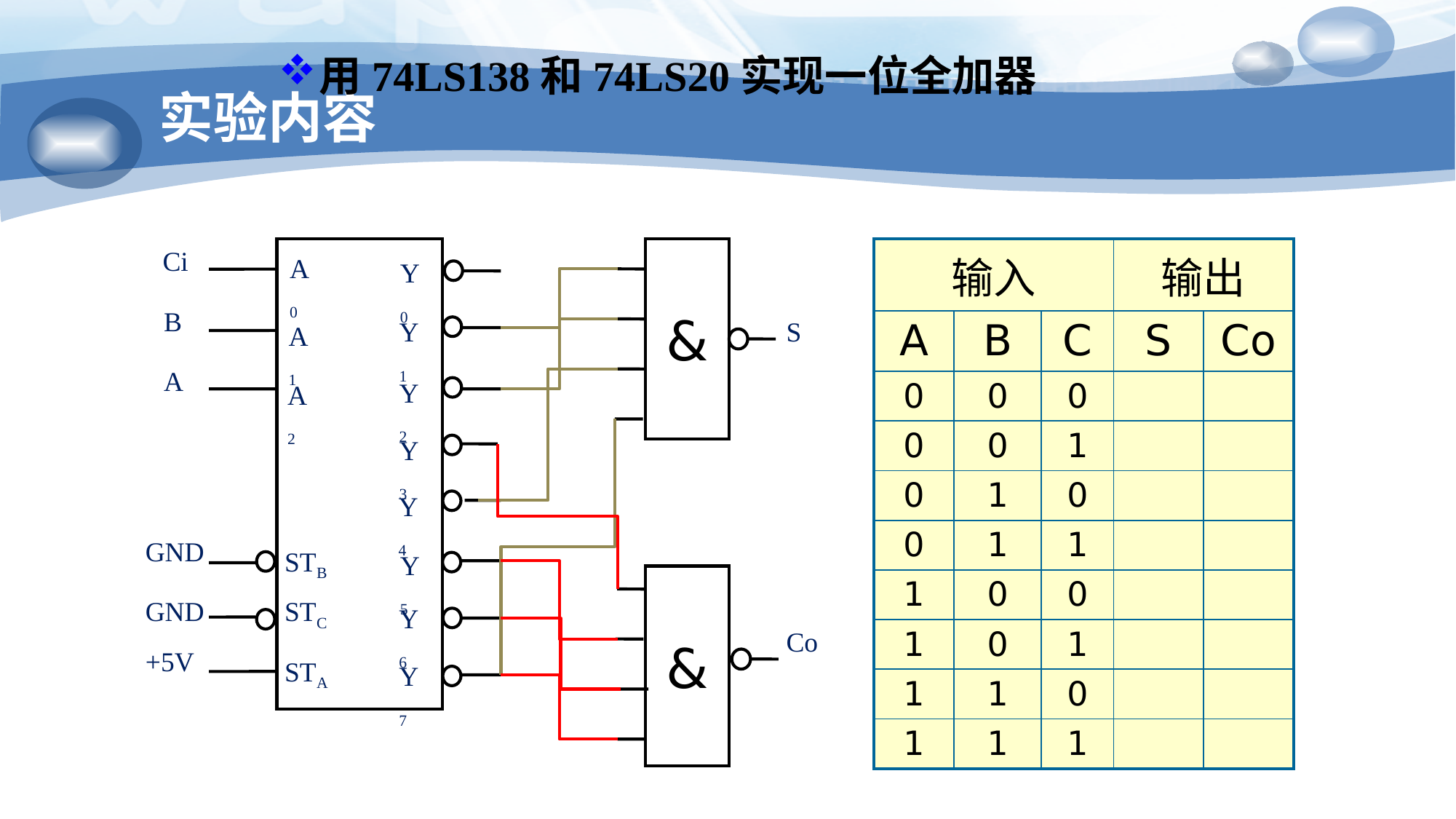

用74LS138和74LS20实现一位全加器
# 实验内容

&

S
Ci
A0
Y0
B
Y1
A1
A
Y2
A2
Y3
&

Co
Y4
GND
STB
Y5
GND
STC
Y6
+5V
STA
Y7
| 输入 |  |  | 输出 |  |
| --- | --- | --- | --- | --- |
| A | B | C | S | Co |
| 0 | 0 | 0 |  |  |
| 0 | 0 | 1 |  |  |
| 0 | 1 | 0 |  |  |
| 0 | 1 | 1 |  |  |
| 1 | 0 | 0 |  |  |
| 1 | 0 | 1 |  |  |
| 1 | 1 | 0 |  |  |
| 1 | 1 | 1 |  |  |